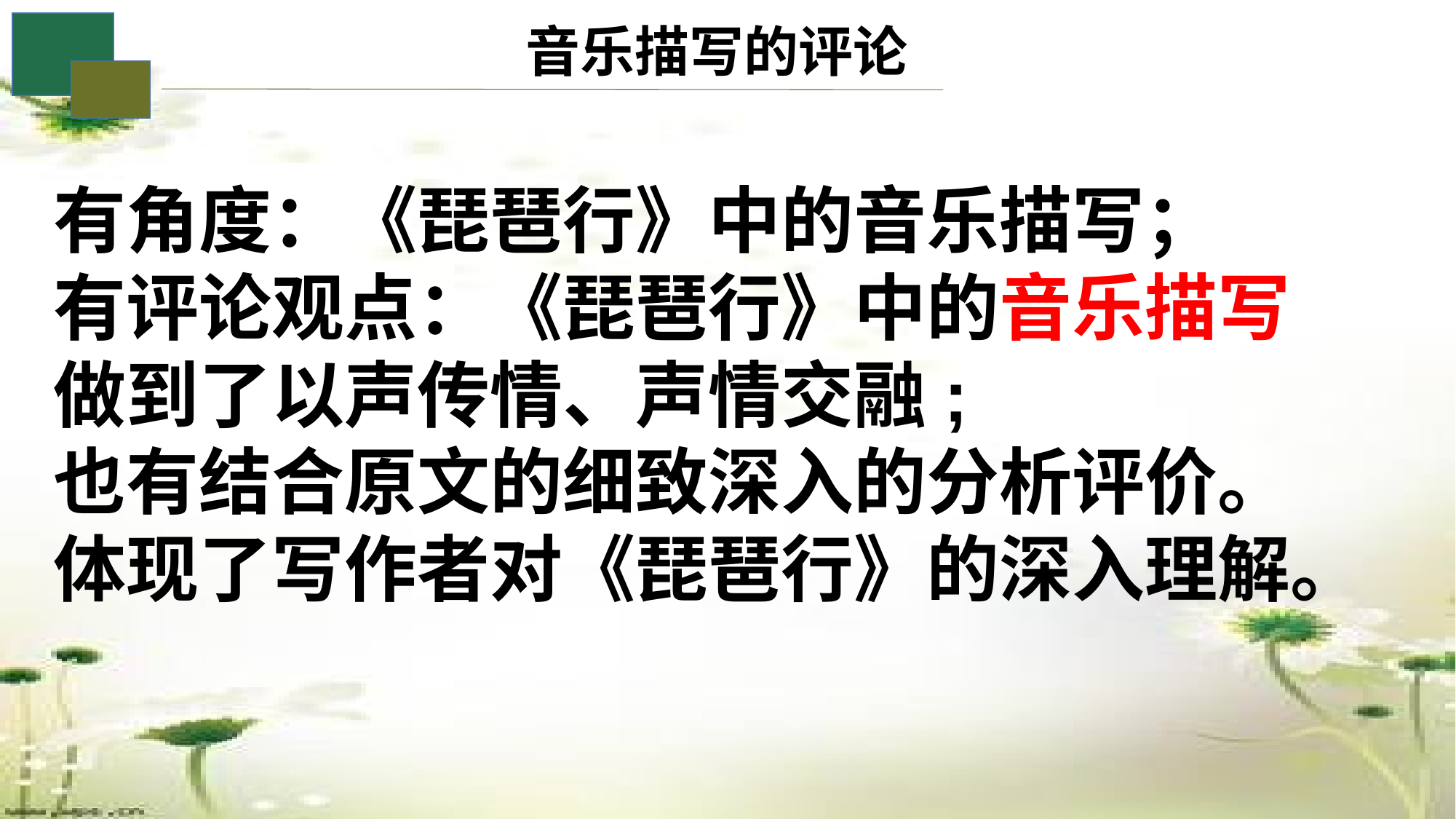

音乐描写的评论

有角度：《琵琶行》中的音乐描写；
有评论观点：《琵琶行》中的音乐描写做到了以声传情、声情交融;
也有结合原文的细致深入的分析评价。体现了写作者对《琵琶行》的深入理解。